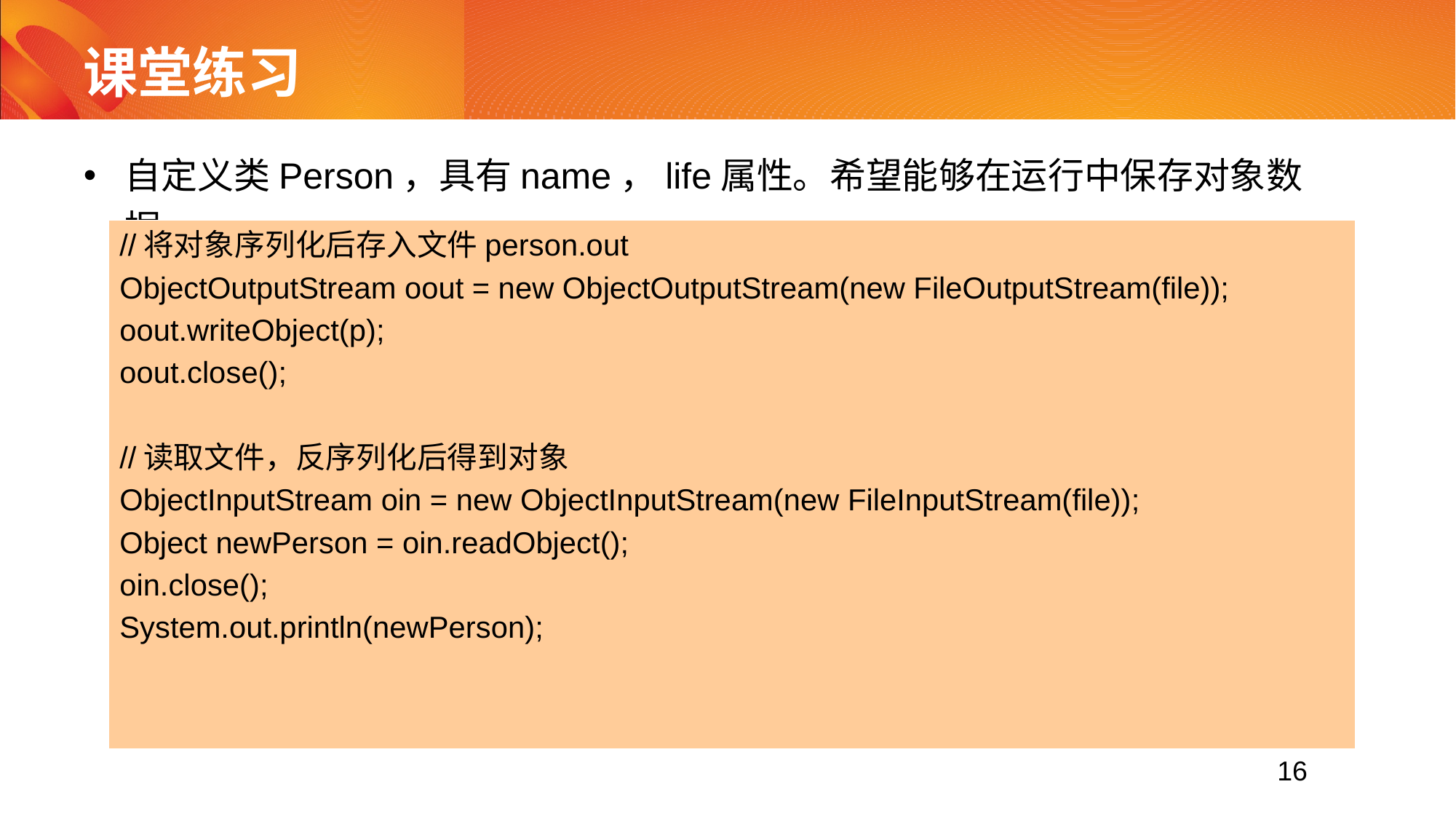

# 课堂练习
自定义类Person，具有name，life属性。希望能够在运行中保存对象数据。
//将对象序列化后存入文件person.out
ObjectOutputStream oout = new ObjectOutputStream(new FileOutputStream(file));
oout.writeObject(p);
oout.close();

//读取文件，反序列化后得到对象
ObjectInputStream oin = new ObjectInputStream(new FileInputStream(file));
Object newPerson = oin.readObject();
oin.close();
System.out.println(newPerson);